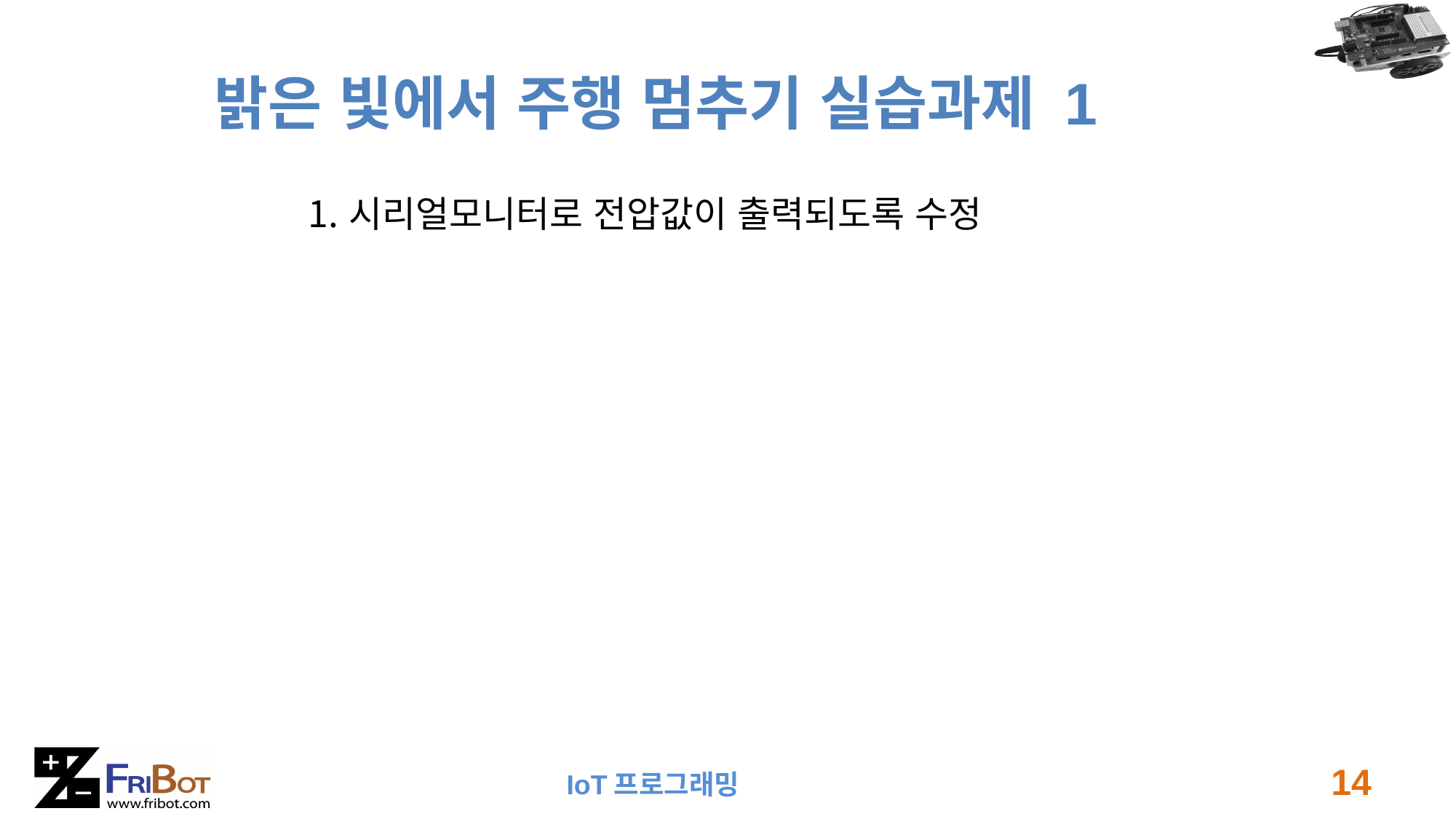

# 밝은 빛에서 주행 멈추기 실습과제 1
시리얼모니터로 전압값이 출력되도록 수정
14